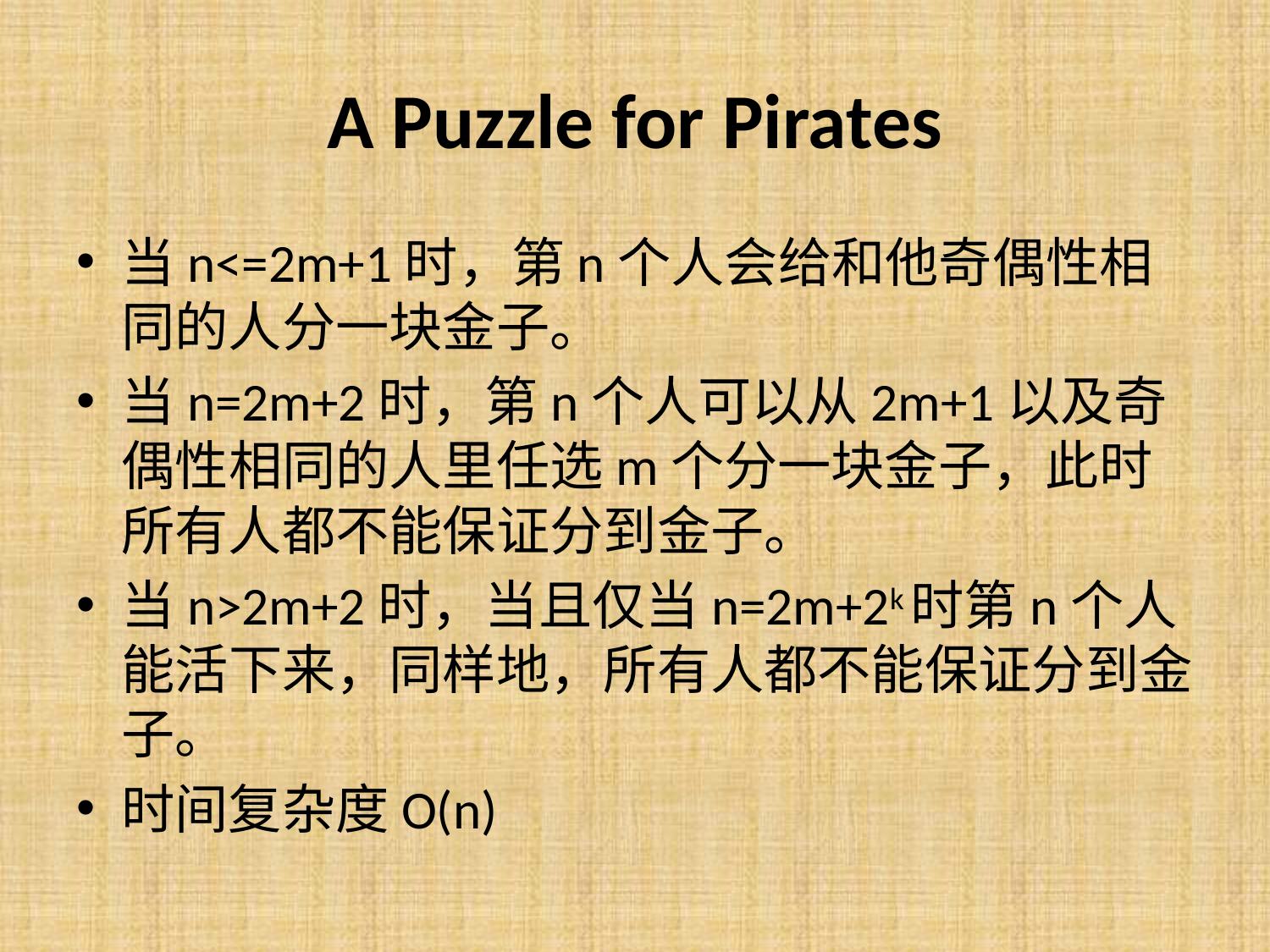

# A Puzzle for Pirates
当n<=2m+1时，第n个人会给和他奇偶性相同的人分一块金子。
当n=2m+2时，第n个人可以从2m+1以及奇偶性相同的人里任选m个分一块金子，此时所有人都不能保证分到金子。
当n>2m+2时，当且仅当n=2m+2k时第n个人能活下来，同样地，所有人都不能保证分到金子。
时间复杂度O(n)